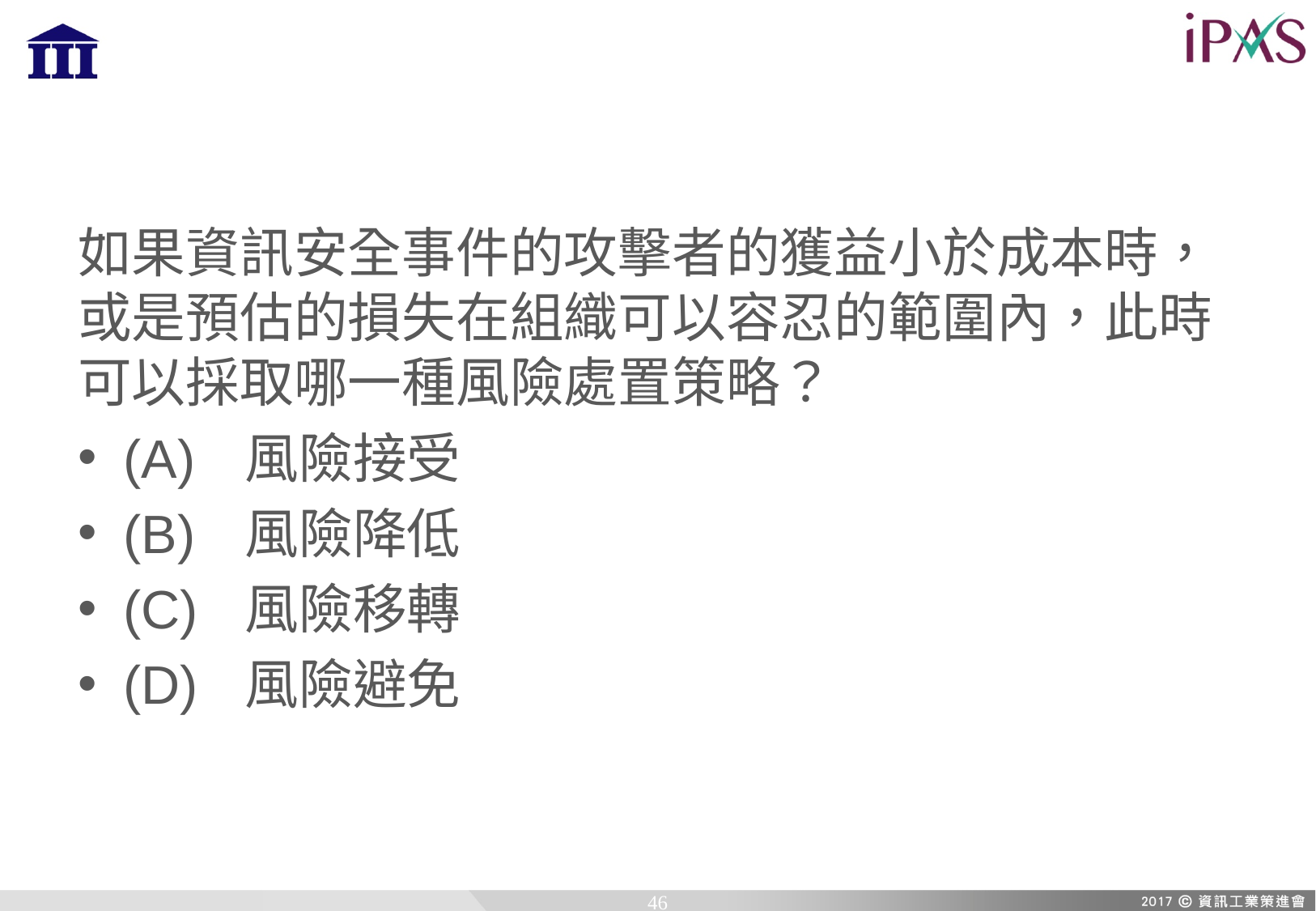

如果資訊安全事件的攻擊者的獲益小於成本時，或是預估的損失在組織可以容忍的範圍內，此時可以採取哪一種風險處置策略？
(A)	風險接受
(B)	風險降低
(C)	風險移轉
(D)	風險避免
46